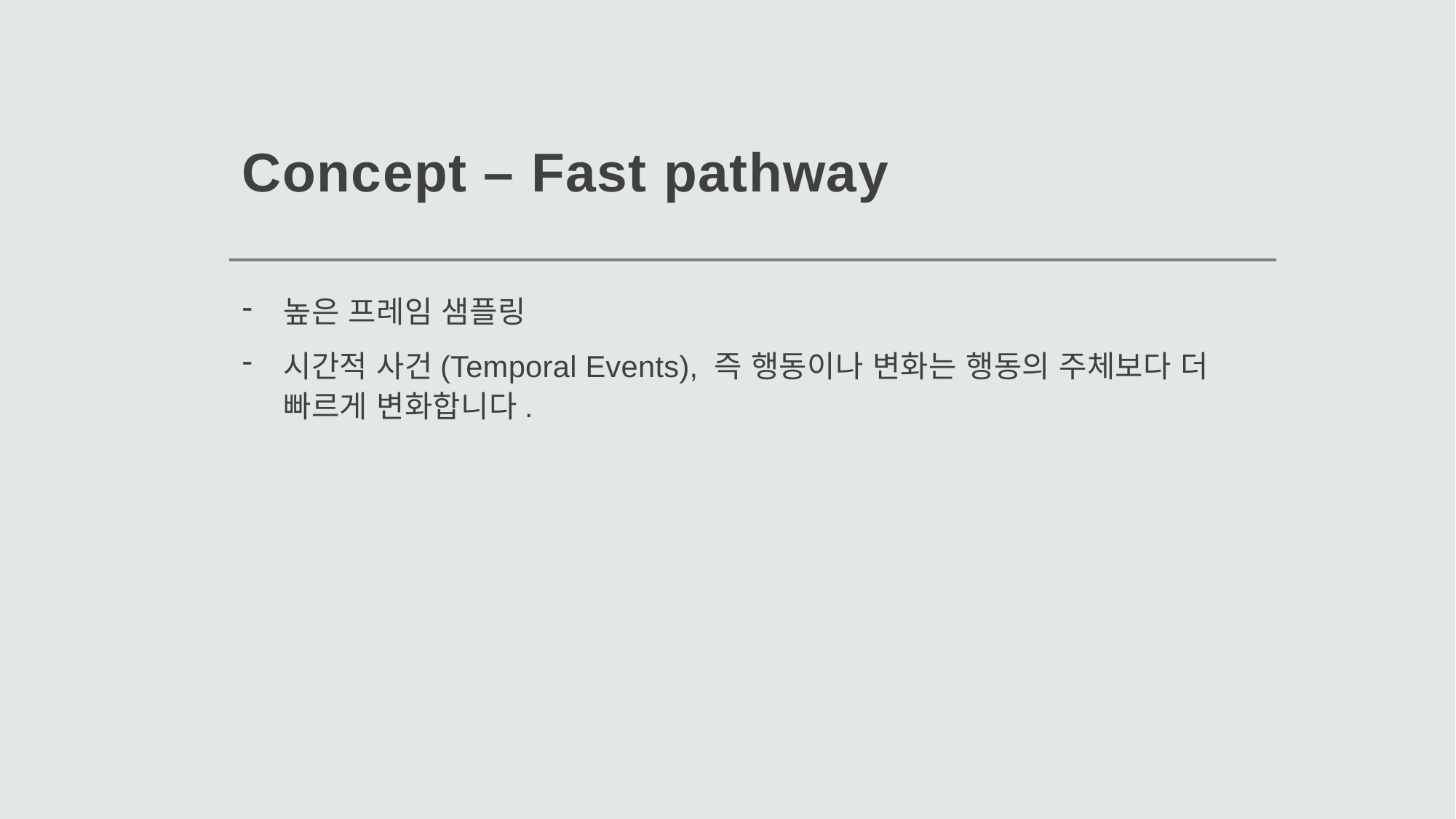

# Concept – Fast pathway
높은 프레임 샘플링
시간적 사건(Temporal Events), 즉 행동이나 변화는 행동의 주체보다 더 빠르게 변화합니다.